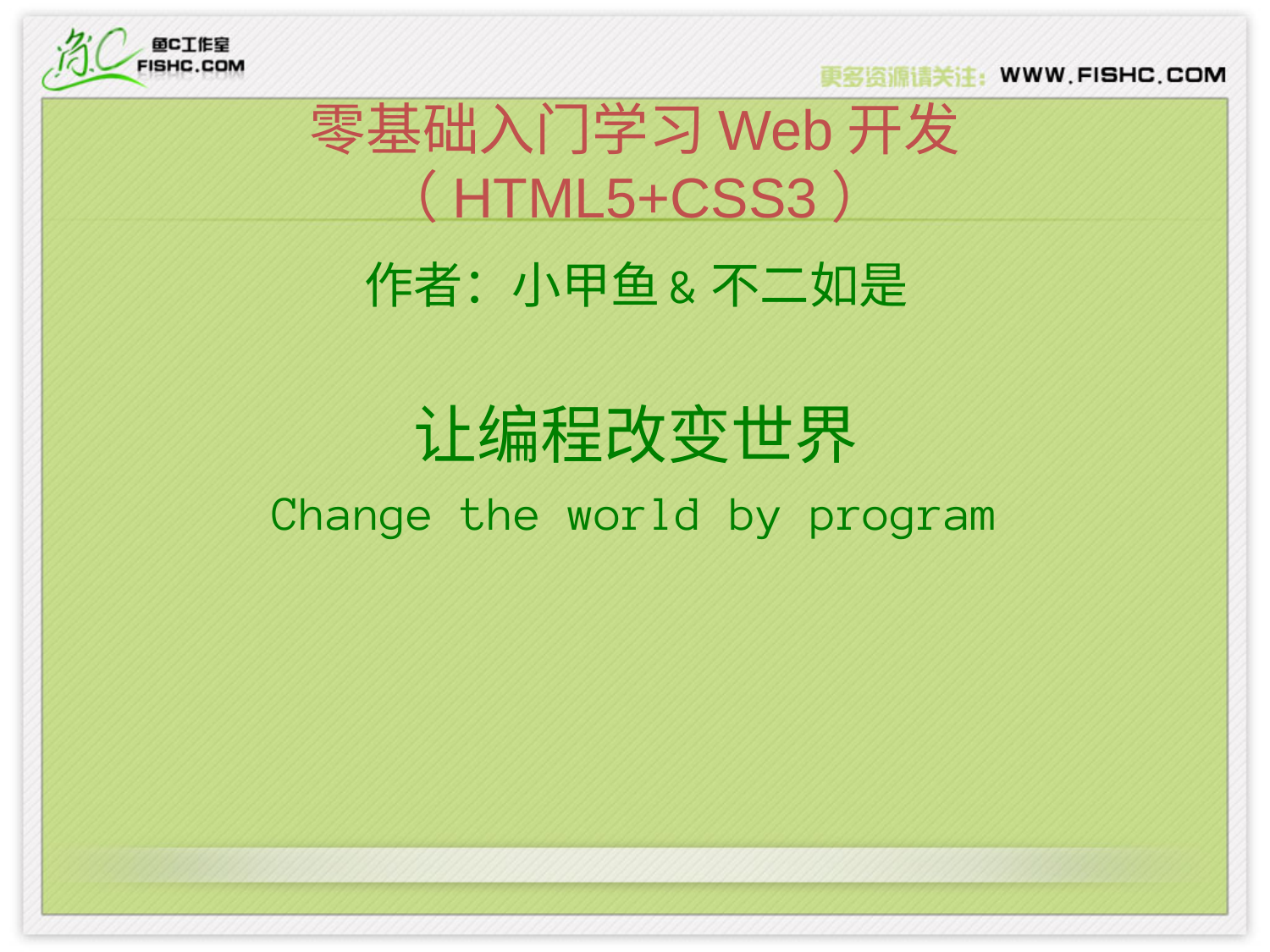

# 零基础入门学习Web开发（HTML5+CSS3）
作者：小甲鱼&不二如是

让编程改变世界
Change the world by program